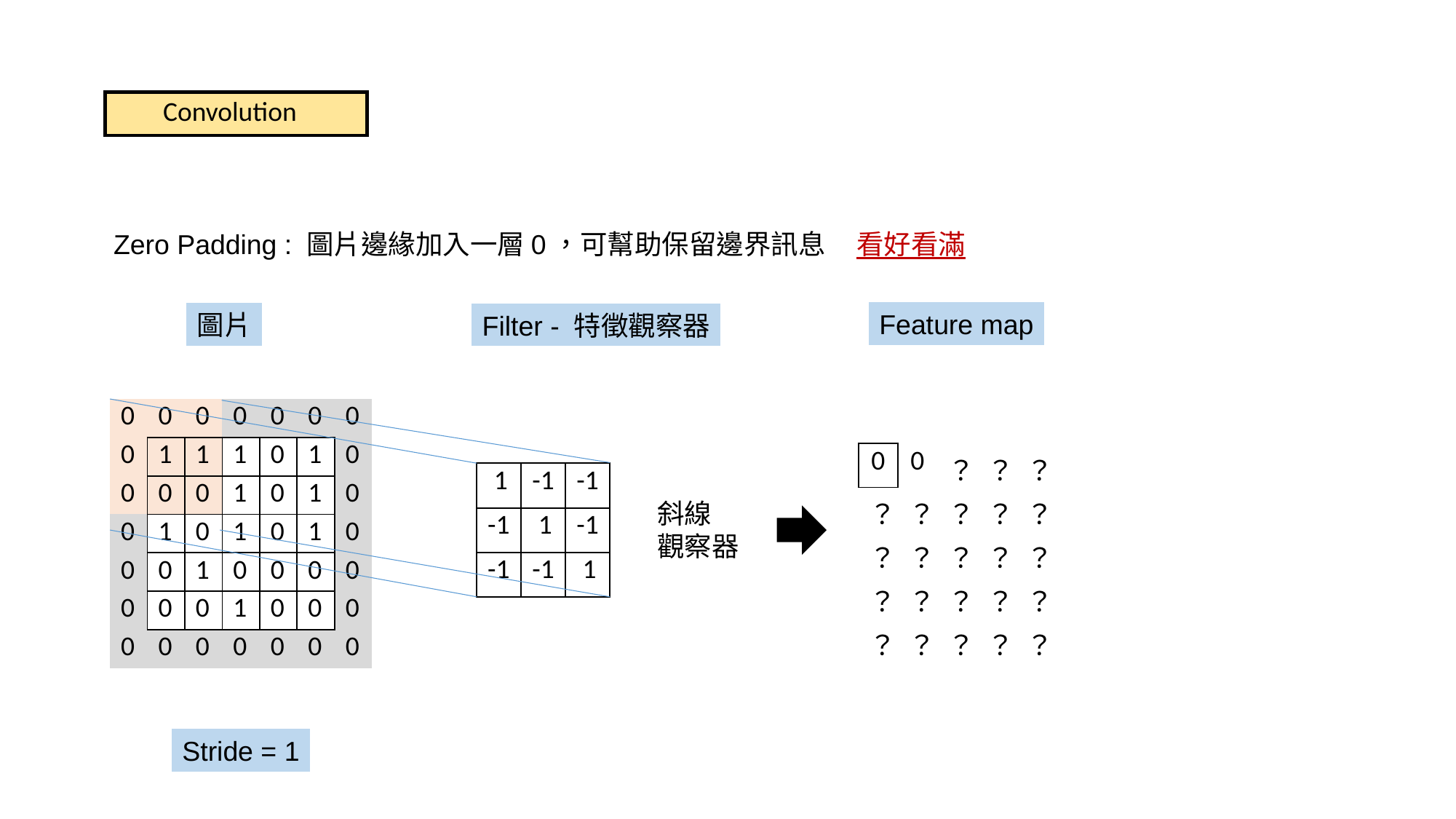

#
Convolution

Zero Padding : 圖片邊緣加入一層0，可幫助保留邊界訊息     看好看滿
Feature map
圖片
Filter - 特徵觀察器
| 0 | 0 | 0 | 0 | 0 | 0 | 0 |
| --- | --- | --- | --- | --- | --- | --- |
| 0 | 1 | 1 | 1 | 0 | 1 | 0 |
| 0 | 0 | 0 | 1 | 0 | 1 | 0 |
| 0 | 1 | 0 | 1 | 0 | 1 | 0 |
| 0 | 0 | 1 | 0 | 0 | 0 | 0 |
| 0 | 0 | 0 | 1 | 0 | 0 | 0 |
| 0 | 0 | 0 | 0 | 0 | 0 | 0 |
| 0 | 0 | ？ | ？ | ？ |
| --- | --- | --- | --- | --- |
| ？ | ？ | ？ | ？ | ？ |
| ？ | ？ | ？ | ？ | ？ |
| ？ | ？ | ？ | ？ | ？ |
| ？ | ？ | ？ | ？ | ？ |
| 1 | -1 | -1 |
| --- | --- | --- |
| -1 | 1 | -1 |
| -1 | -1 | 1 |
斜線
觀察器

Stride = 1